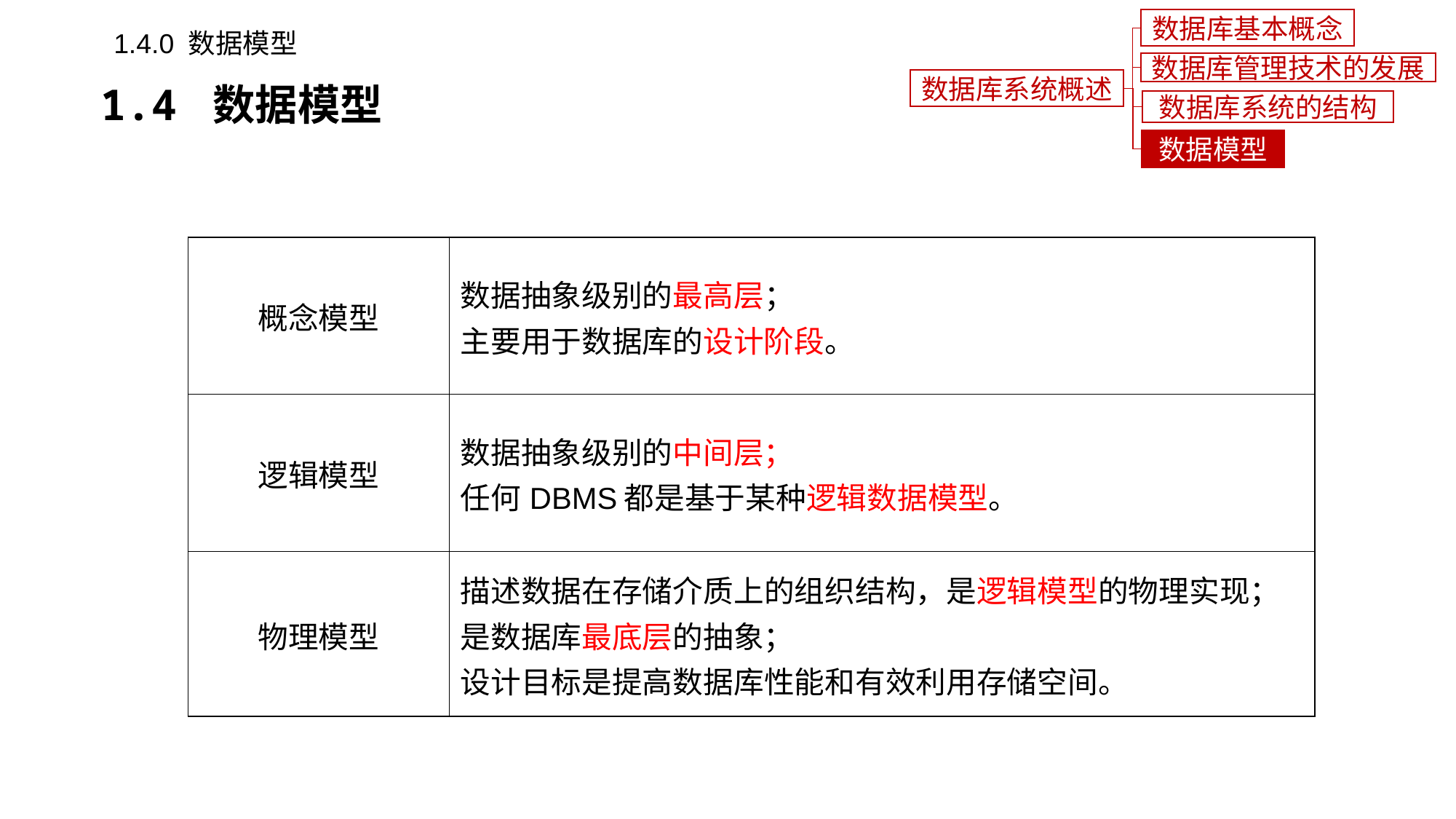

数据库基本概念
1.4.0 数据模型
数据库管理技术的发展
数据库系统概述
1.4 数据模型
数据库系统的结构
数据模型
| 概念模型 | 数据抽象级别的最高层； 主要用于数据库的设计阶段。 |
| --- | --- |
| 逻辑模型 | 数据抽象级别的中间层； 任何DBMS都是基于某种逻辑数据模型。 |
| 物理模型 | 描述数据在存储介质上的组织结构，是逻辑模型的物理实现； 是数据库最底层的抽象； 设计目标是提高数据库性能和有效利用存储空间。 |